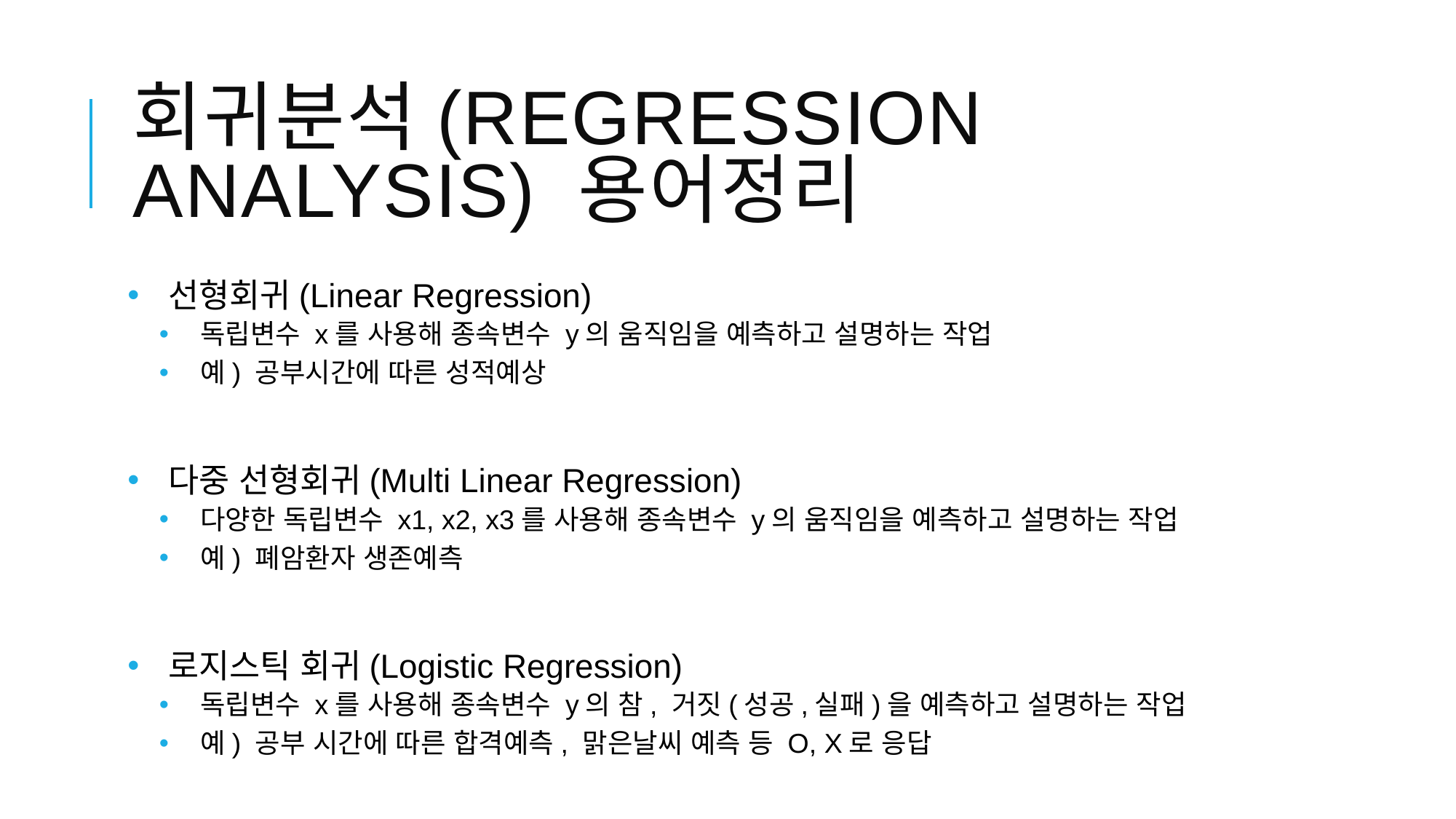

# 회귀분석(Regression Analysis) 용어정리
선형회귀(Linear Regression)
독립변수 x를 사용해 종속변수 y의 움직임을 예측하고 설명하는 작업
예) 공부시간에 따른 성적예상

다중 선형회귀(Multi Linear Regression)
다양한 독립변수 x1, x2, x3를 사용해 종속변수 y의 움직임을 예측하고 설명하는 작업
예) 폐암환자 생존예측

로지스틱 회귀(Logistic Regression)
독립변수 x를 사용해 종속변수 y의 참, 거짓(성공,실패)을 예측하고 설명하는 작업
예) 공부 시간에 따른 합격예측, 맑은날씨 예측 등 O, X로 응답